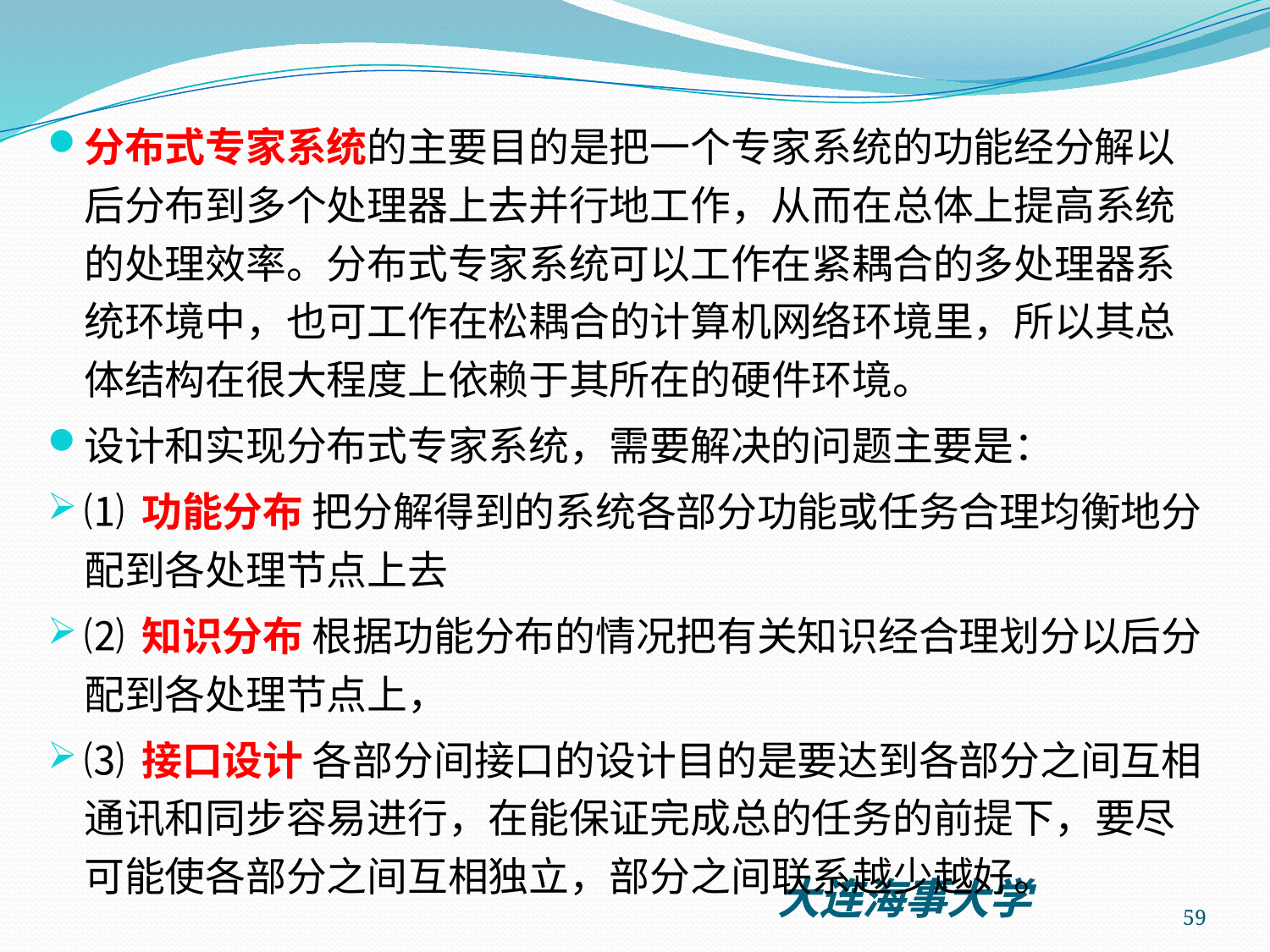

分布式专家系统的主要目的是把一个专家系统的功能经分解以后分布到多个处理器上去并行地工作，从而在总体上提高系统的处理效率。分布式专家系统可以工作在紧耦合的多处理器系统环境中，也可工作在松耦合的计算机网络环境里，所以其总体结构在很大程度上依赖于其所在的硬件环境。
设计和实现分布式专家系统，需要解决的问题主要是：
⑴ 功能分布 把分解得到的系统各部分功能或任务合理均衡地分配到各处理节点上去
⑵ 知识分布 根据功能分布的情况把有关知识经合理划分以后分配到各处理节点上，
⑶ 接口设计 各部分间接口的设计目的是要达到各部分之间互相通讯和同步容易进行，在能保证完成总的任务的前提下，要尽可能使各部分之间互相独立，部分之间联系越少越好。

59